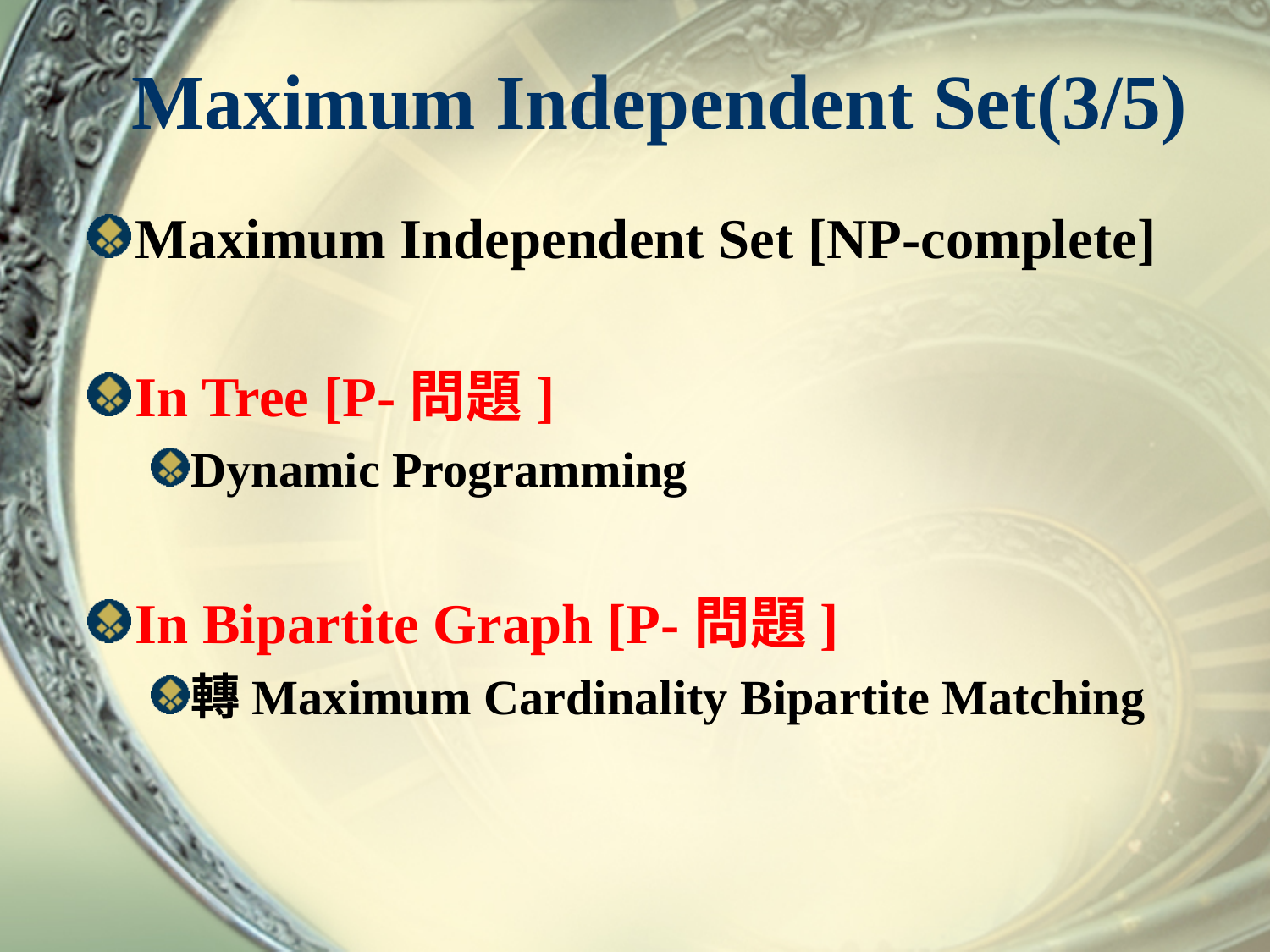

# Maximum Independent Set(3/5)
Maximum Independent Set [NP-complete]

In Tree [P-問題]
Dynamic Programming

In Bipartite Graph [P-問題]
轉Maximum Cardinality Bipartite Matching